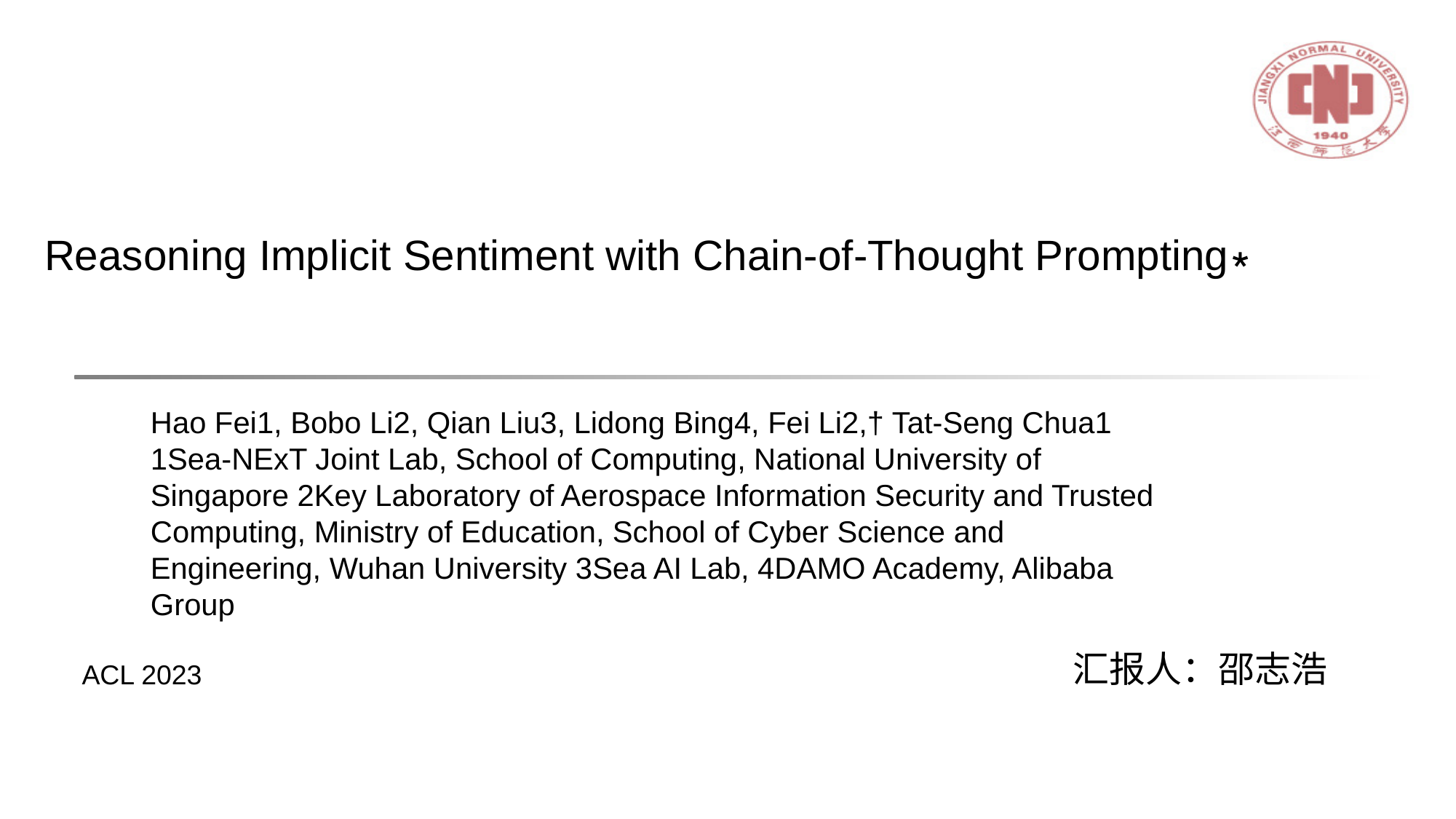

Reasoning Implicit Sentiment with Chain-of-Thought Prompting∗
Hao Fei1, Bobo Li2, Qian Liu3, Lidong Bing4, Fei Li2,† Tat-Seng Chua1 1Sea-NExT Joint Lab, School of Computing, National University of Singapore 2Key Laboratory of Aerospace Information Security and Trusted Computing, Ministry of Education, School of Cyber Science and Engineering, Wuhan University 3Sea AI Lab, 4DAMO Academy, Alibaba Group
汇报人：邵志浩
ACL 2023